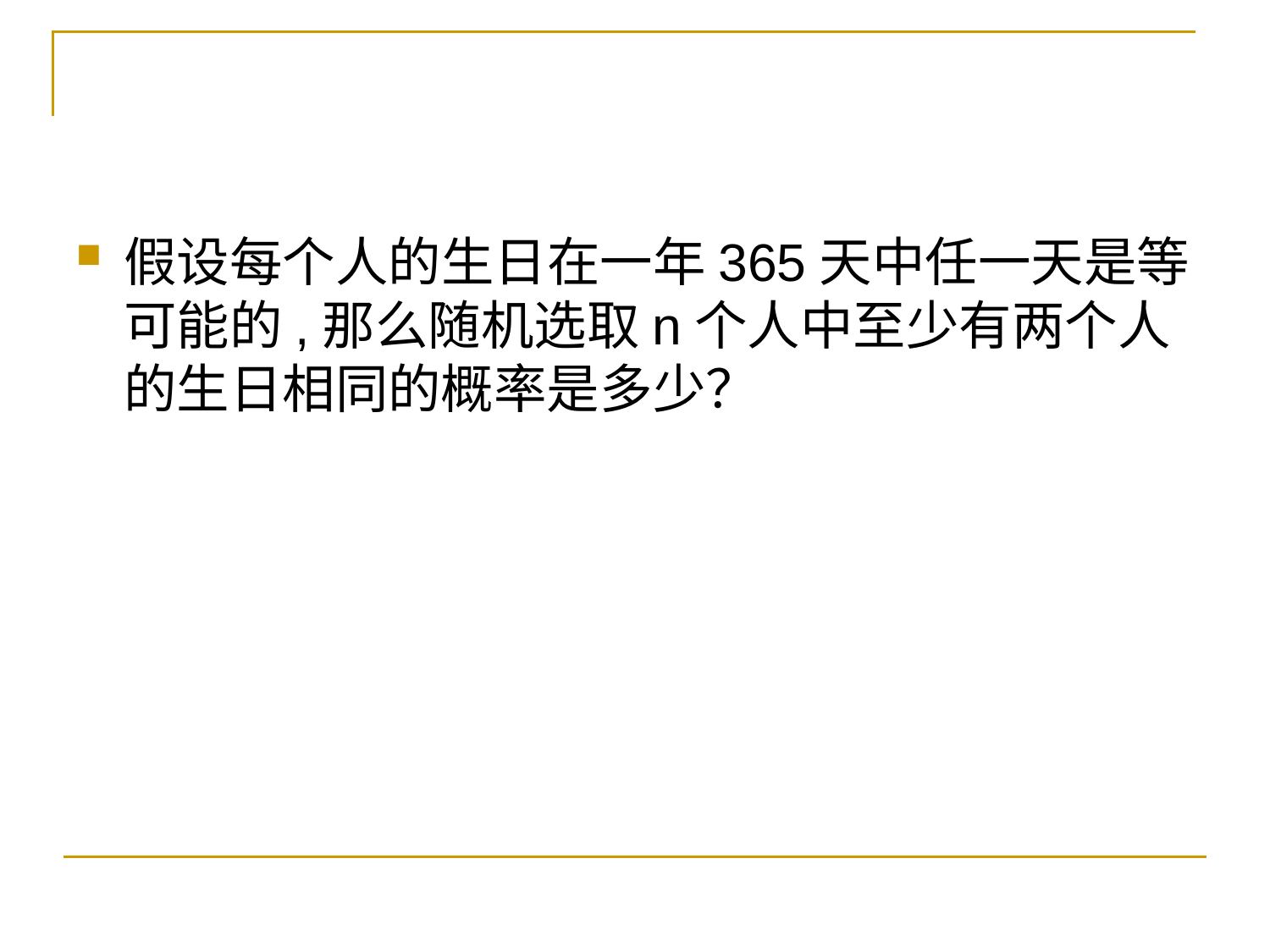

#
假设每个人的生日在一年365天中任一天是等可能的,那么随机选取n个人中至少有两个人的生日相同的概率是多少？